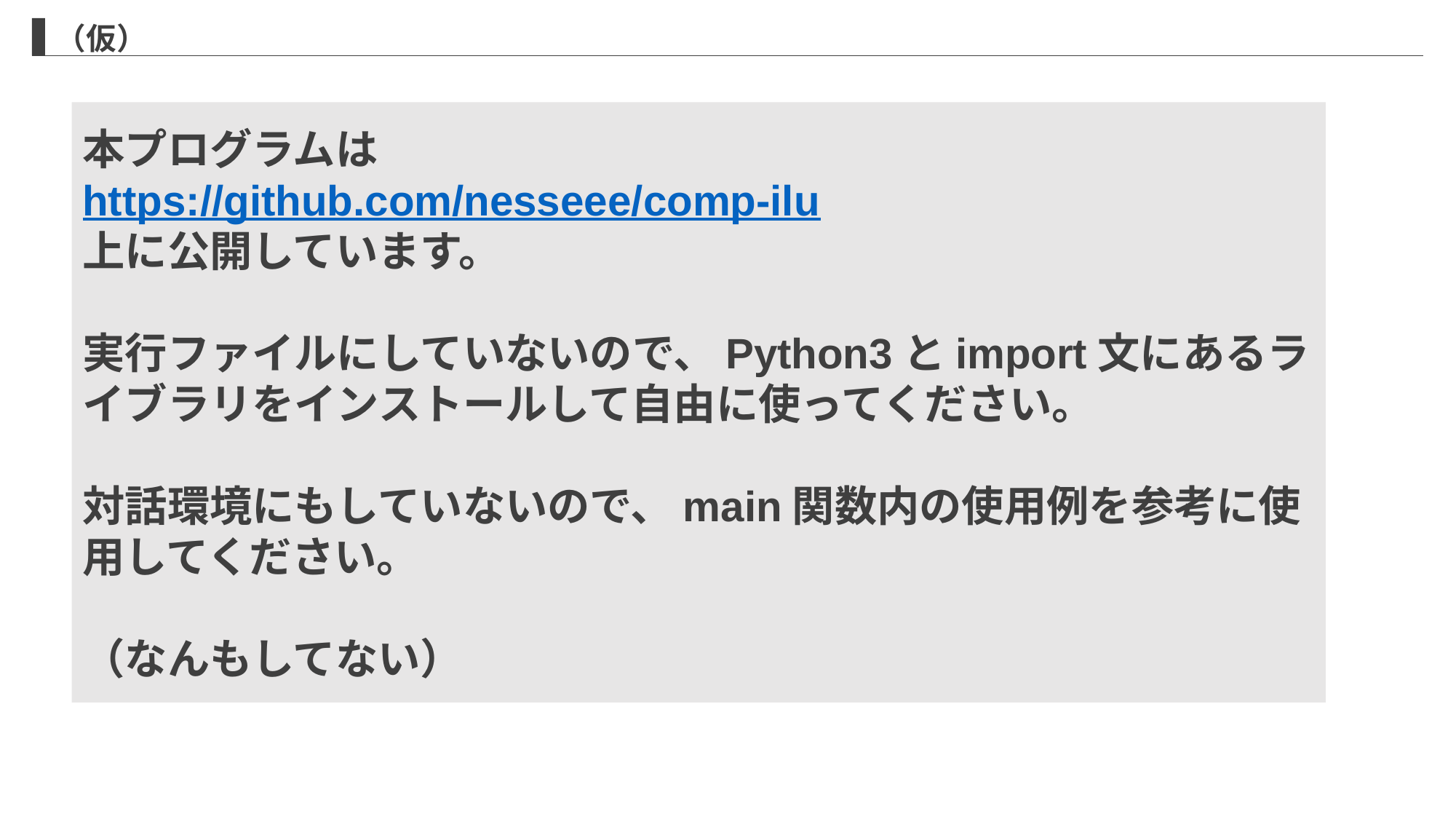

（仮）

本プログラムは
https://github.com/nesseee/comp-ilu
上に公開しています。

実行ファイルにしていないので、Python3とimport文にあるライブラリをインストールして自由に使ってください。

対話環境にもしていないので、main関数内の使用例を参考に使用してください。

（なんもしてない）